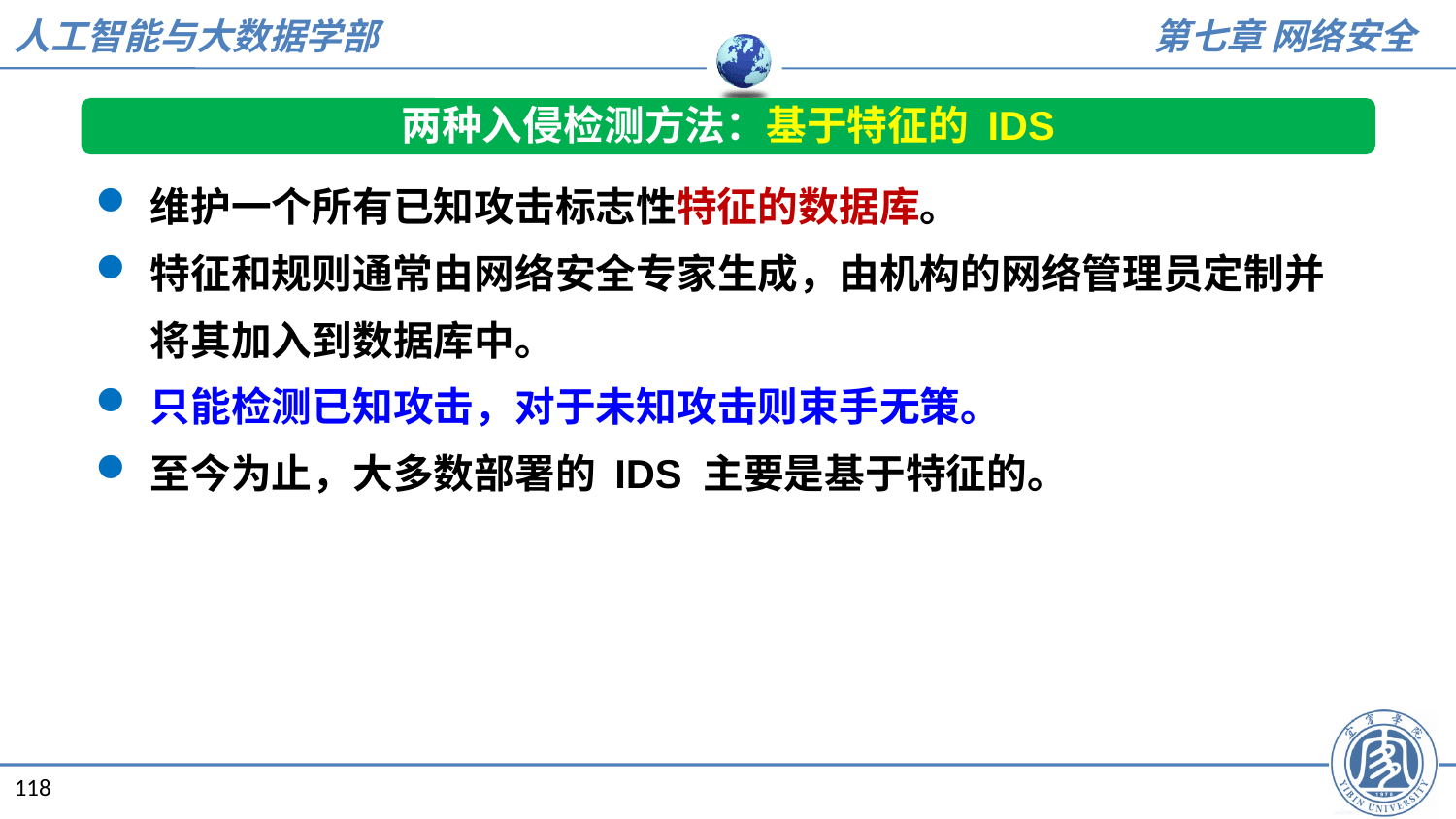

两种入侵检测方法：基于特征的 IDS

维护一个所有已知攻击标志性特征的数据库。
特征和规则通常由网络安全专家生成，由机构的网络管理员定制并将其加入到数据库中。
只能检测已知攻击，对于未知攻击则束手无策。
至今为止，大多数部署的 IDS 主要是基于特征的。
118